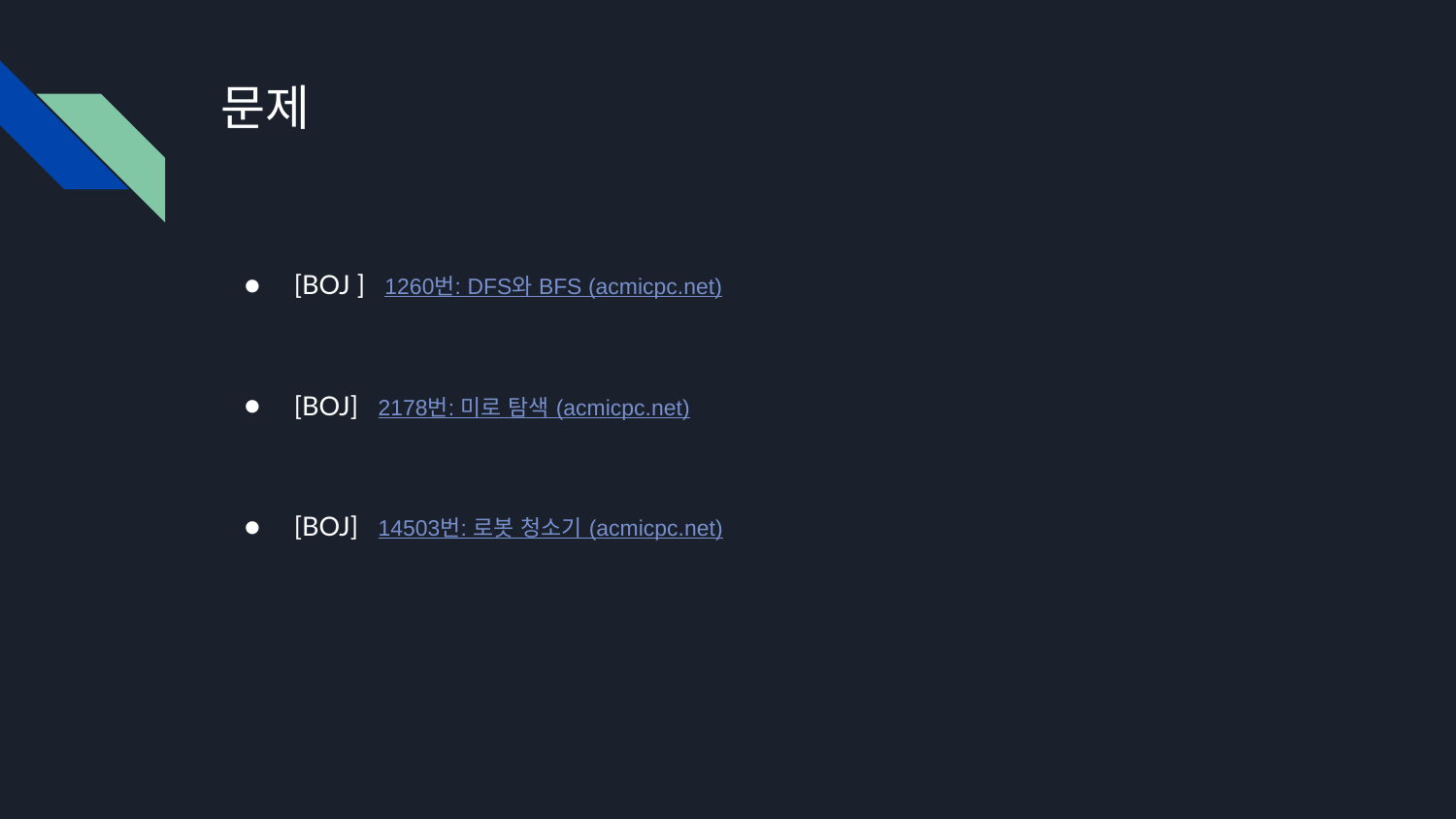

# 문제
[BOJ ]  1260번: DFS와 BFS (acmicpc.net)

[BOJ]  2178번: 미로 탐색 (acmicpc.net)

[BOJ]  14503번: 로봇 청소기 (acmicpc.net)